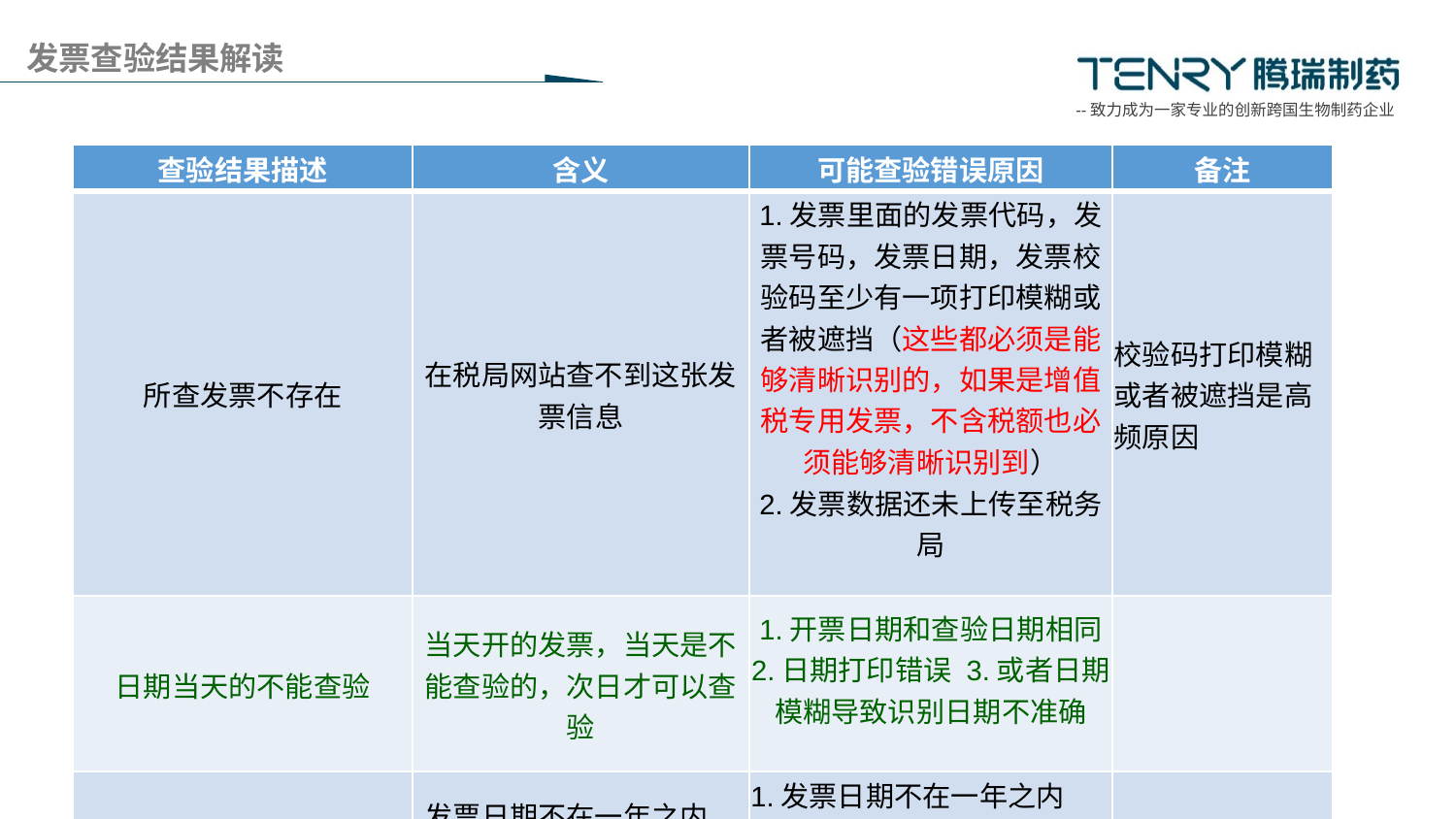

发票查验结果解读

| 查验结果描述 | 含义 | 可能查验错误原因 | 备注 |
| --- | --- | --- | --- |
| 所查发票不存在 | 在税局网站查不到这张发票信息 | 1.发票里面的发票代码，发票号码，发票日期，发票校验码至少有一项打印模糊或者被遮挡（这些都必须是能够清晰识别的，如果是增值税专用发票，不含税额也必须能够清晰识别到） 2.发票数据还未上传至税务局 | 校验码打印模糊或者被遮挡是高频原因 |
| 日期当天的不能查验 | 当天开的发票，当天是不能查验的，次日才可以查验 | 1.开票日期和查验日期相同 2.日期打印错误 3.或者日期模糊导致识别日期不准确 |  |
| 超过一年的不能查验 | 发票日期不在一年之内，税局网站只能查验一年以内的发票 | 1.发票日期不在一年之内 2.日期打印错误 3.日期模糊导致识别日期不准确 |  |
| 发票查验地区税局服务暂停 | 税局网站查验发票的服务不能使用 | 税局网站维护，升级，或者其他原因停止提供查验服务 |  |
| 查验超时 | 查验发票结果长时间没有返回，查验失败 | 1.本地网络延迟太高 2.税局网站长时间没有响应(偏远省份网络问题) |  |
| 未识别到完整发票信息 | 不能全部识别到发票的发票号码，发票代码，发票日期，发票校验码（如果是增值税专用发票，不含税额必须能够清晰识别到） | 1.上传发票图片不符合规范（例如不是完整发票图片） 2.发票元素（发票号码发票代码，发票日期，发票校验码）打印格式错位无法识别到至少一个元素 3.不是发票 |  |
| 发票作废 | 发票已经失效不能作为报销发票 | 发票票面有作废字样标识，发票已经被作废 |  |
| 发票串号 | 发票上的机打号码与发票号码不一致 | 1.发票机打号码模糊造成识别错误 2.机打号码打印错误，造成识别错误 3.机打号码和发票号码明显不一致 |  |
| 超过该张票当天查验次数 | 当天发票查验次数超过了5次 （每张发票每天在税局网站最多只能查验5次） | 这张发票当天在税局网站的查验次数超过了5次 |  |
| 发票查验应用系统错误 | 此时发票查验应用系统已停止运行了 ，因为不能正常使用发票查验接口 | 发票查验接口异常，或者发票查验应用查验发票数量，达到最大查验量等 | 待管理员修复 |